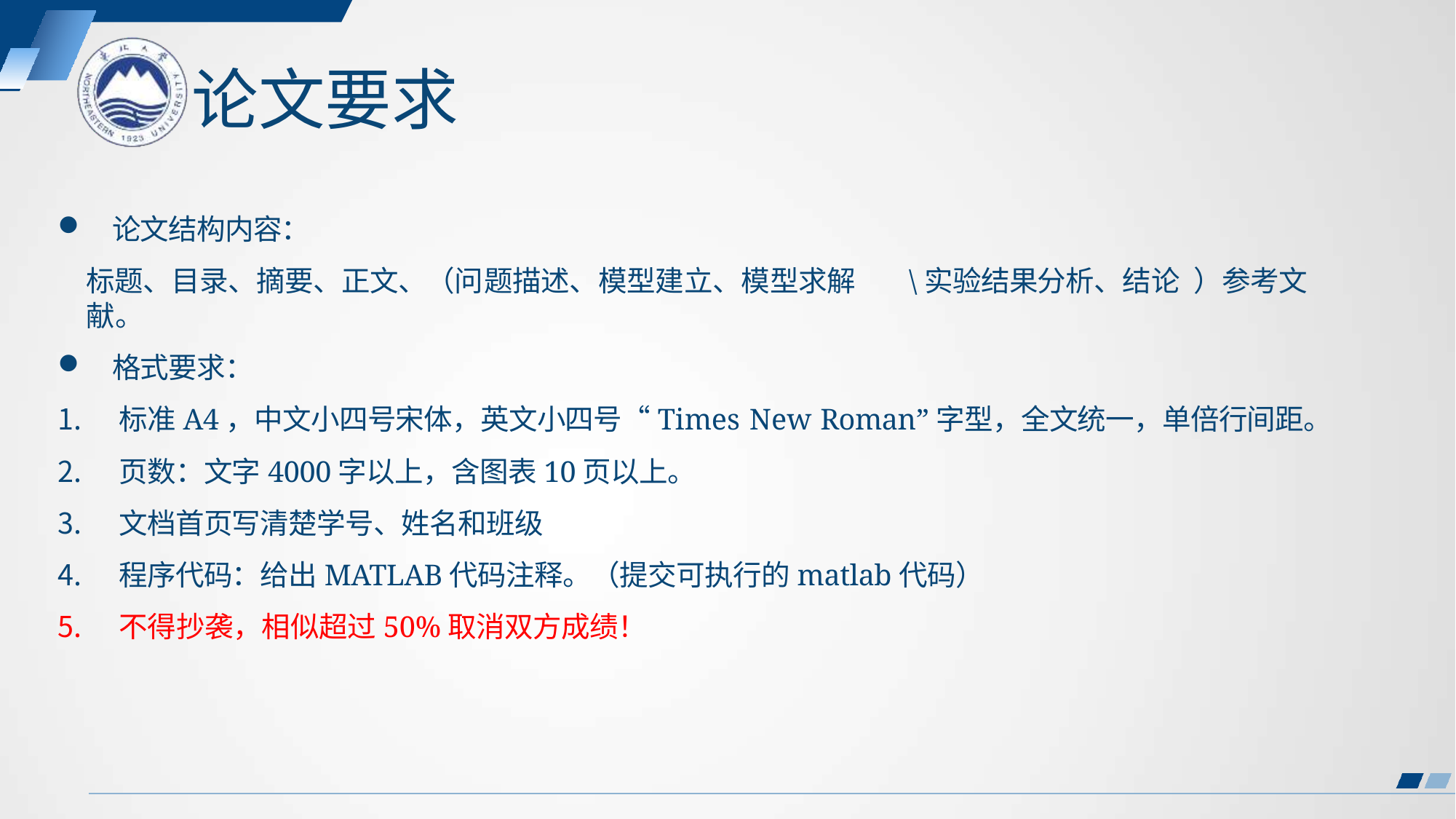

# 论文要求
论文结构内容：
标题、目录、摘要、正文、（问题描述、模型建立、模型求解	\实验结果分析、结论 ）参考文献。
格式要求：
标准A4，中文小四号宋体，英文小四号“Times New Roman”字型，全文统一，单倍行间距。
页数：文字4000字以上，含图表10页以上。
文档首页写清楚学号、姓名和班级
程序代码：给出MATLAB代码注释。（提交可执行的matlab代码）
不得抄袭，相似超过50%取消双方成绩！